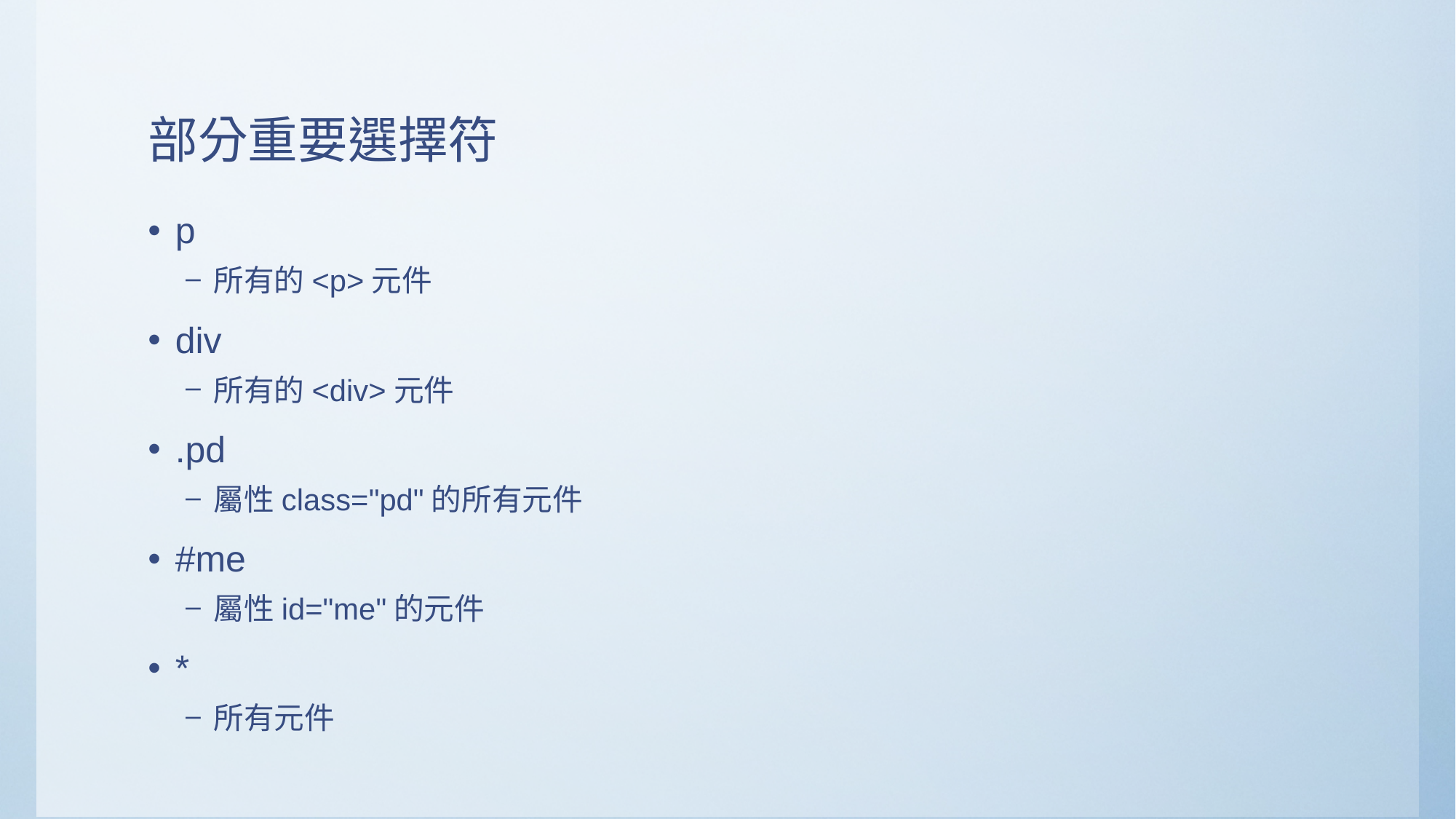

# 部分重要選擇符
p
所有的<p>元件
div
所有的<div>元件
.pd
屬性class="pd"的所有元件
#me
屬性id="me"的元件
*
所有元件